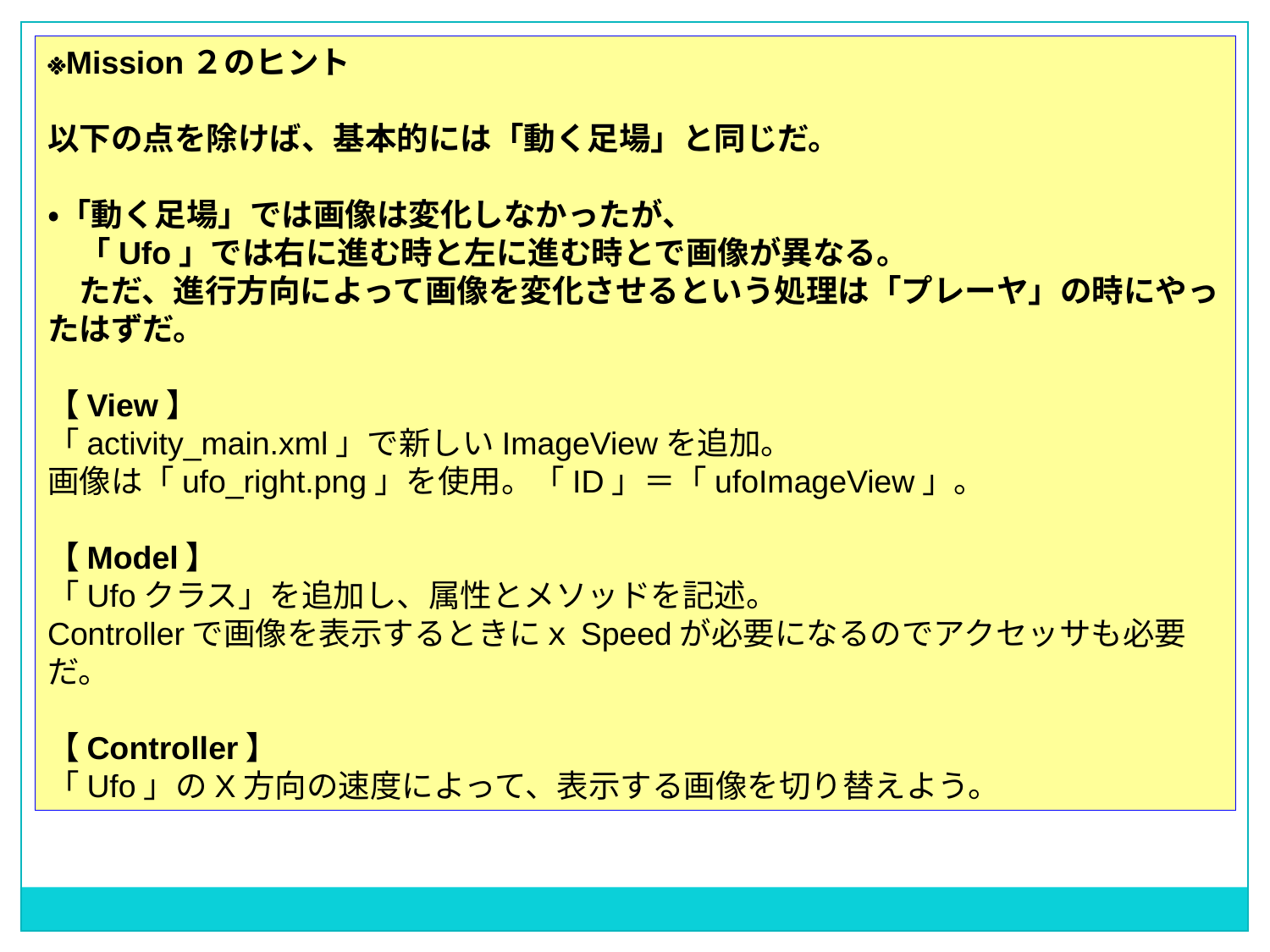

※Mission２のヒント

以下の点を除けば、基本的には「動く足場」と同じだ。

・「動く足場」では画像は変化しなかったが、
　「Ufo」では右に進む時と左に進む時とで画像が異なる。
　ただ、進行方向によって画像を変化させるという処理は「プレーヤ」の時にやったはずだ。

【View】
「activity_main.xml」で新しいImageViewを追加。
画像は「ufo_right.png」を使用。「ID」＝「ufoImageView」。

【Model】
「Ufoクラス」を追加し、属性とメソッドを記述。
Controllerで画像を表示するときにｘSpeedが必要になるのでアクセッサも必要だ。

【Controller】
「Ufo」のX方向の速度によって、表示する画像を切り替えよう。